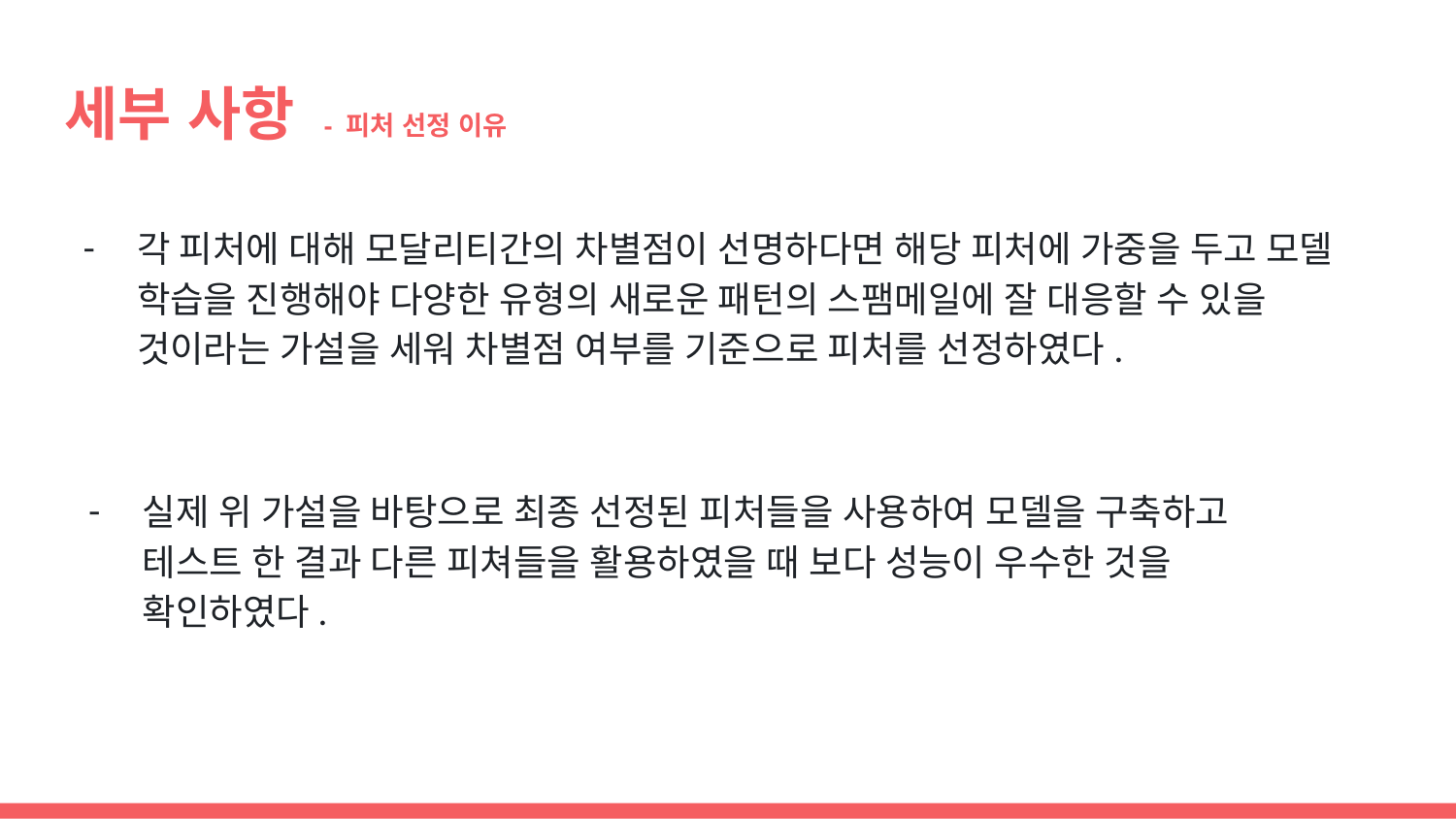

# 세부 사항 - 피처 선정 이유

각 피처에 대해 모달리티간의 차별점이 선명하다면 해당 피처에 가중을 두고 모델 학습을 진행해야 다양한 유형의 새로운 패턴의 스팸메일에 잘 대응할 수 있을 것이라는 가설을 세워 차별점 여부를 기준으로 피처를 선정하였다.

실제 위 가설을 바탕으로 최종 선정된 피처들을 사용하여 모델을 구축하고 테스트 한 결과 다른 피쳐들을 활용하였을 때 보다 성능이 우수한 것을 확인하였다.